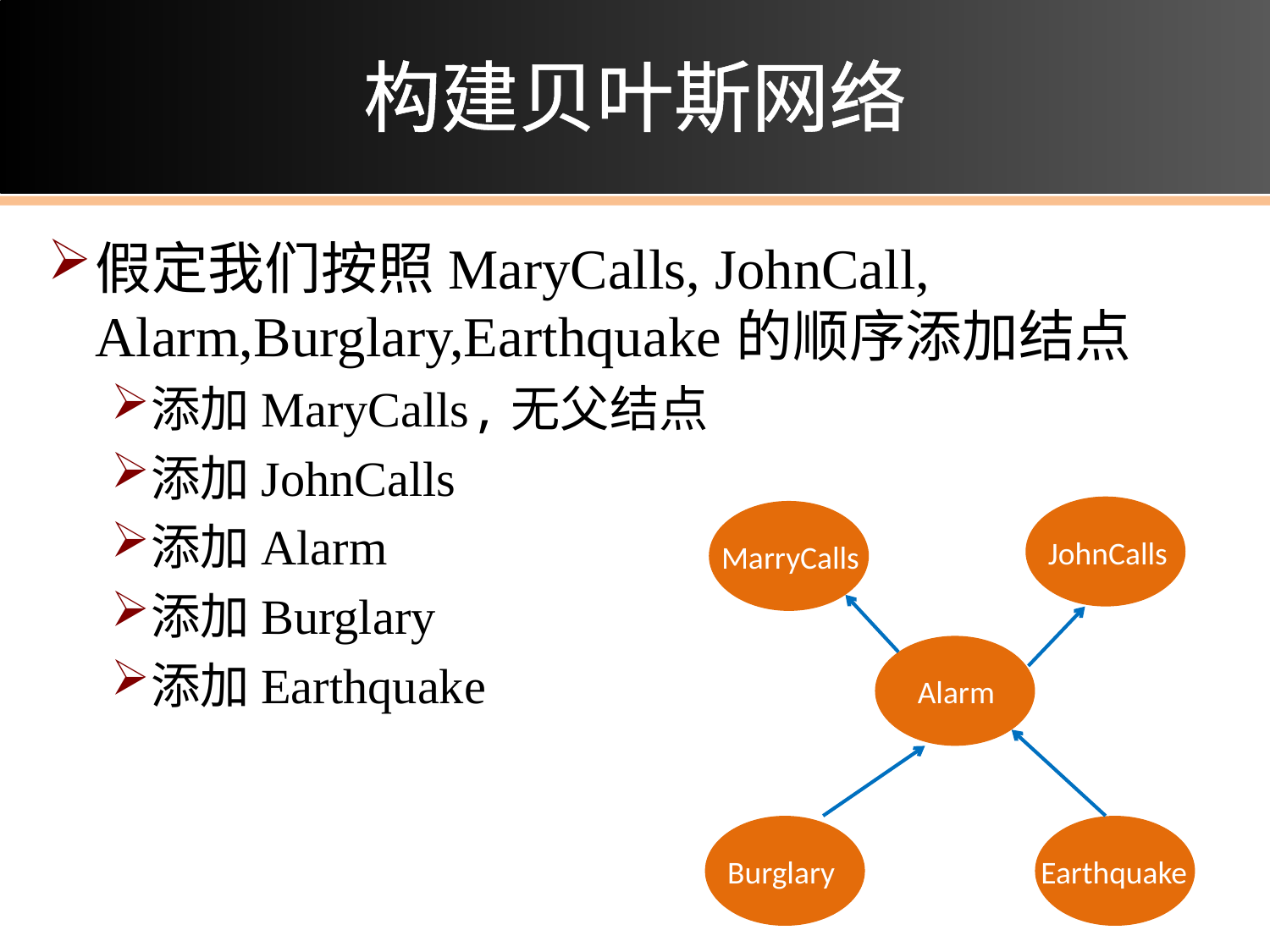

# 构建贝叶斯网络
假定我们按照MaryCalls, JohnCall, Alarm,Burglary,Earthquake的顺序添加结点
添加MaryCalls,无父结点
添加JohnCalls
添加Alarm
添加Burglary
添加Earthquake

JohnCalls

MarryCalls

Alarm

Burglary

Earthquake